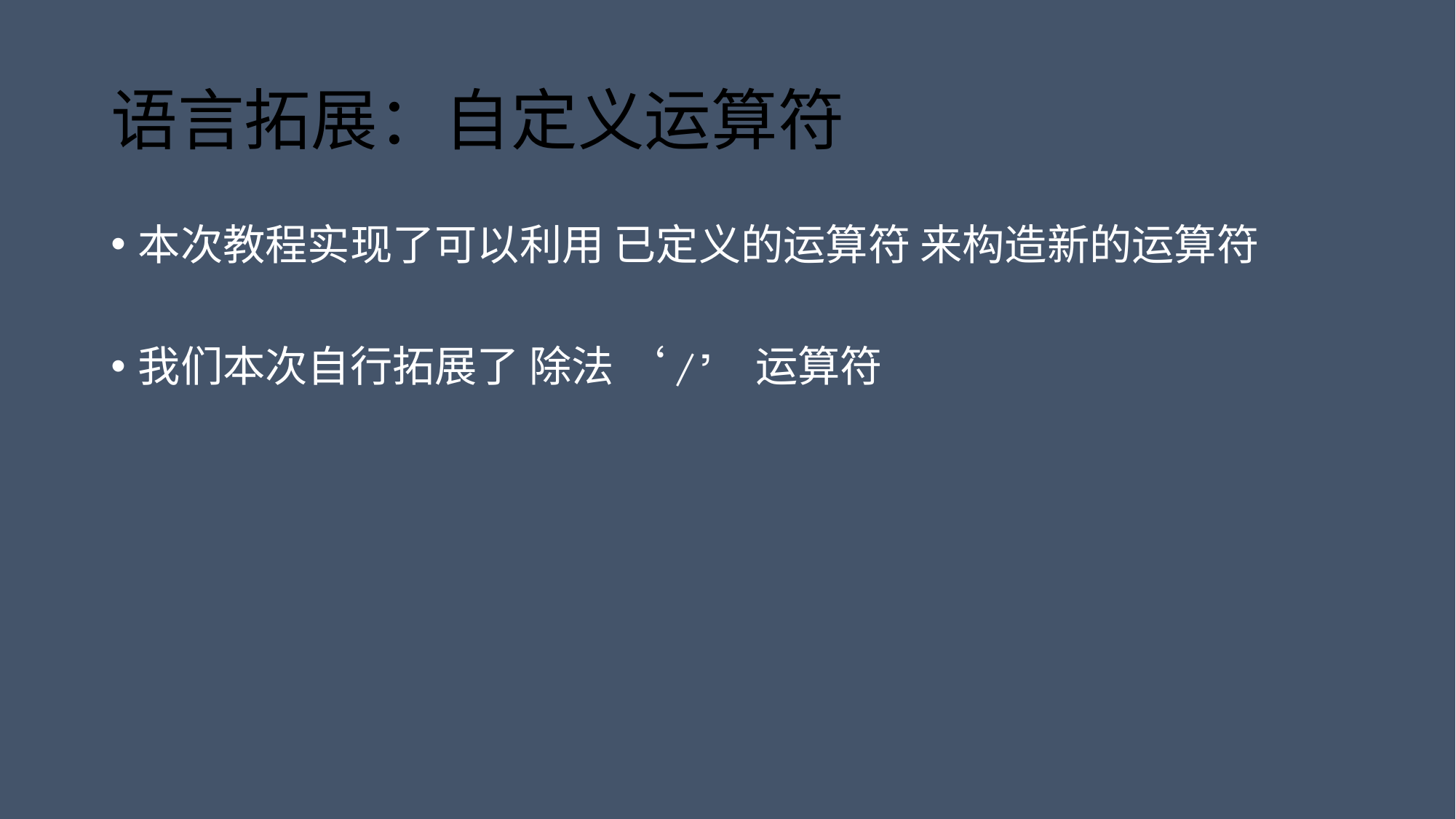

# 语言拓展：自定义运算符
本次教程实现了可以利用 已定义的运算符 来构造新的运算符

我们本次自行拓展了 除法 ‘/’ 运算符